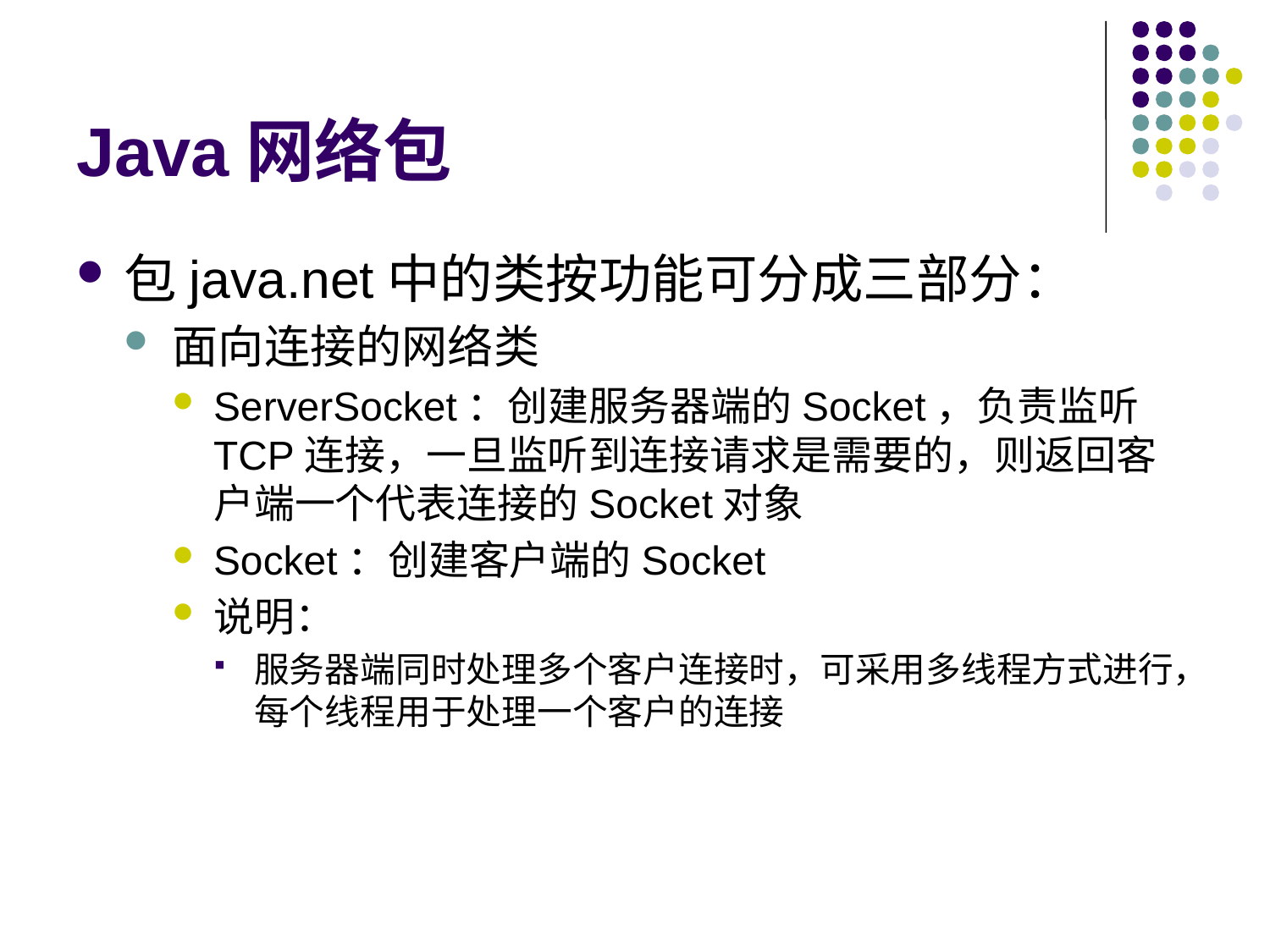

# Java网络包
包java.net中的类按功能可分成三部分：
面向连接的网络类
ServerSocket：创建服务器端的Socket，负责监听TCP连接，一旦监听到连接请求是需要的，则返回客户端一个代表连接的Socket对象
Socket：创建客户端的Socket
说明：
服务器端同时处理多个客户连接时，可采用多线程方式进行，每个线程用于处理一个客户的连接